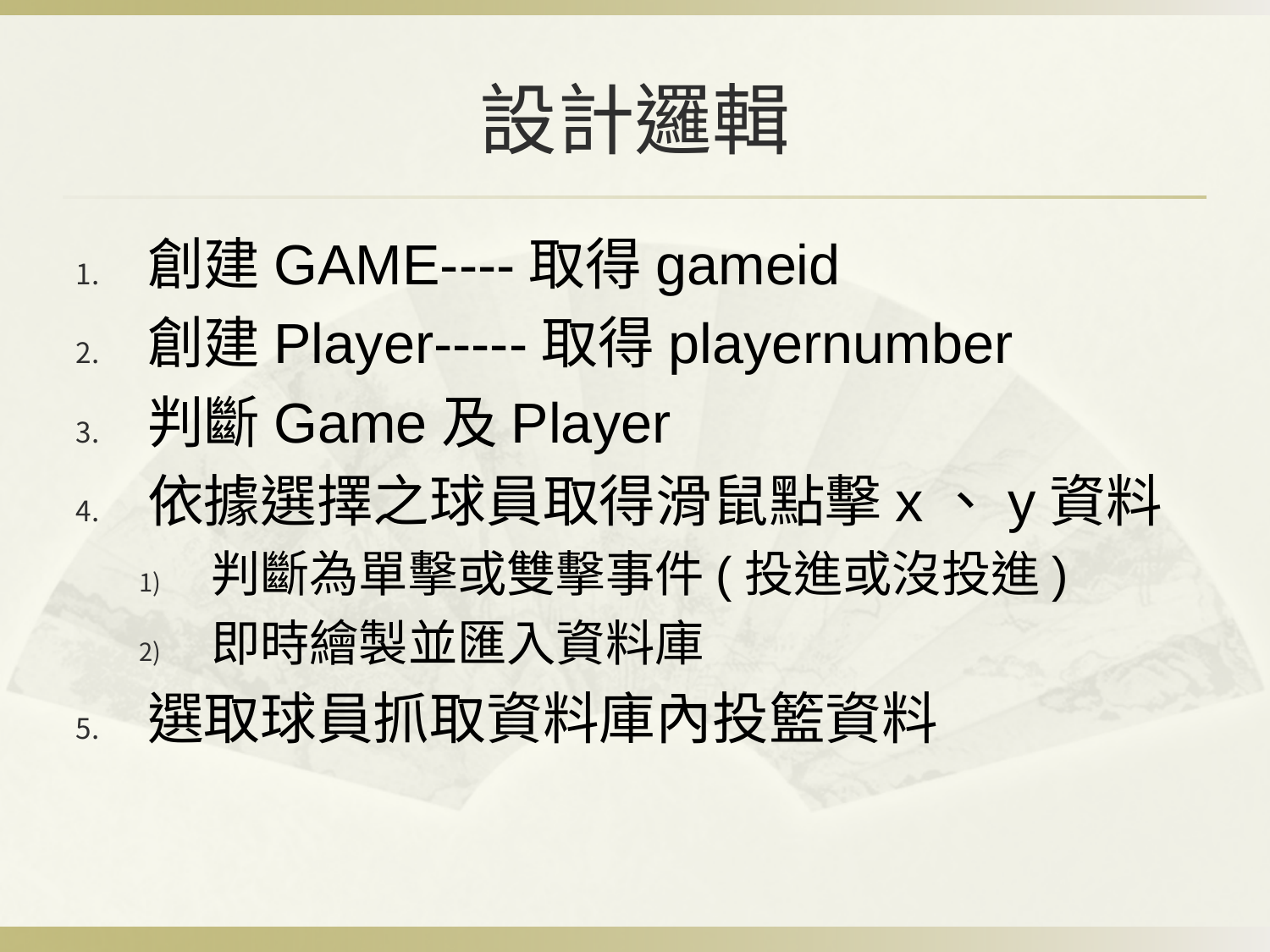

# 設計邏輯
創建GAME----取得gameid
創建Player-----取得playernumber
判斷Game及Player
依據選擇之球員取得滑鼠點擊x、y資料
判斷為單擊或雙擊事件(投進或沒投進)
即時繪製並匯入資料庫
選取球員抓取資料庫內投籃資料